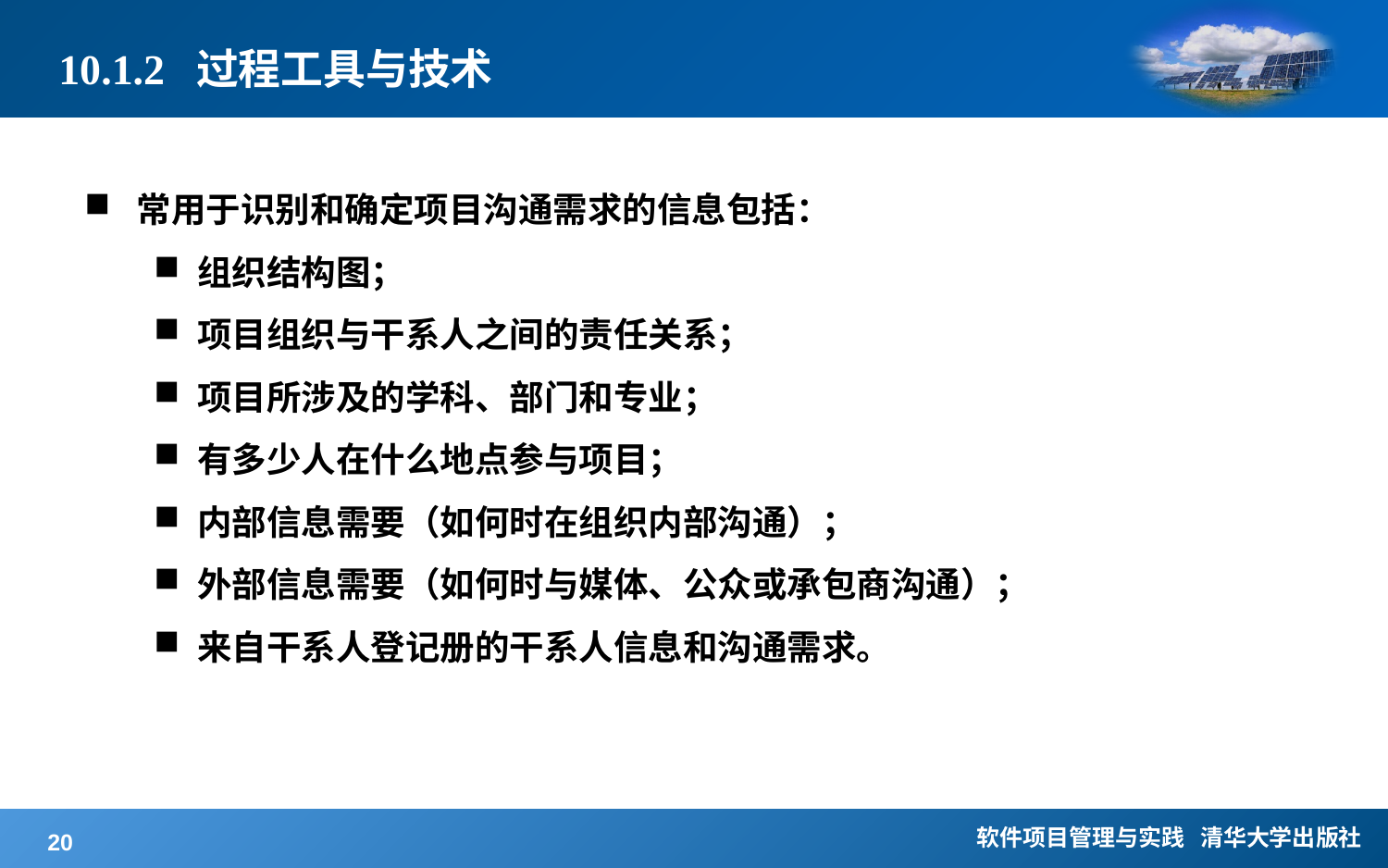

# 10.1.2  过程工具与技术
常用于识别和确定项目沟通需求的信息包括：
组织结构图；
项目组织与干系人之间的责任关系；
项目所涉及的学科、部门和专业；
有多少人在什么地点参与项目；
内部信息需要（如何时在组织内部沟通）；
外部信息需要（如何时与媒体、公众或承包商沟通）；
来自干系人登记册的干系人信息和沟通需求。